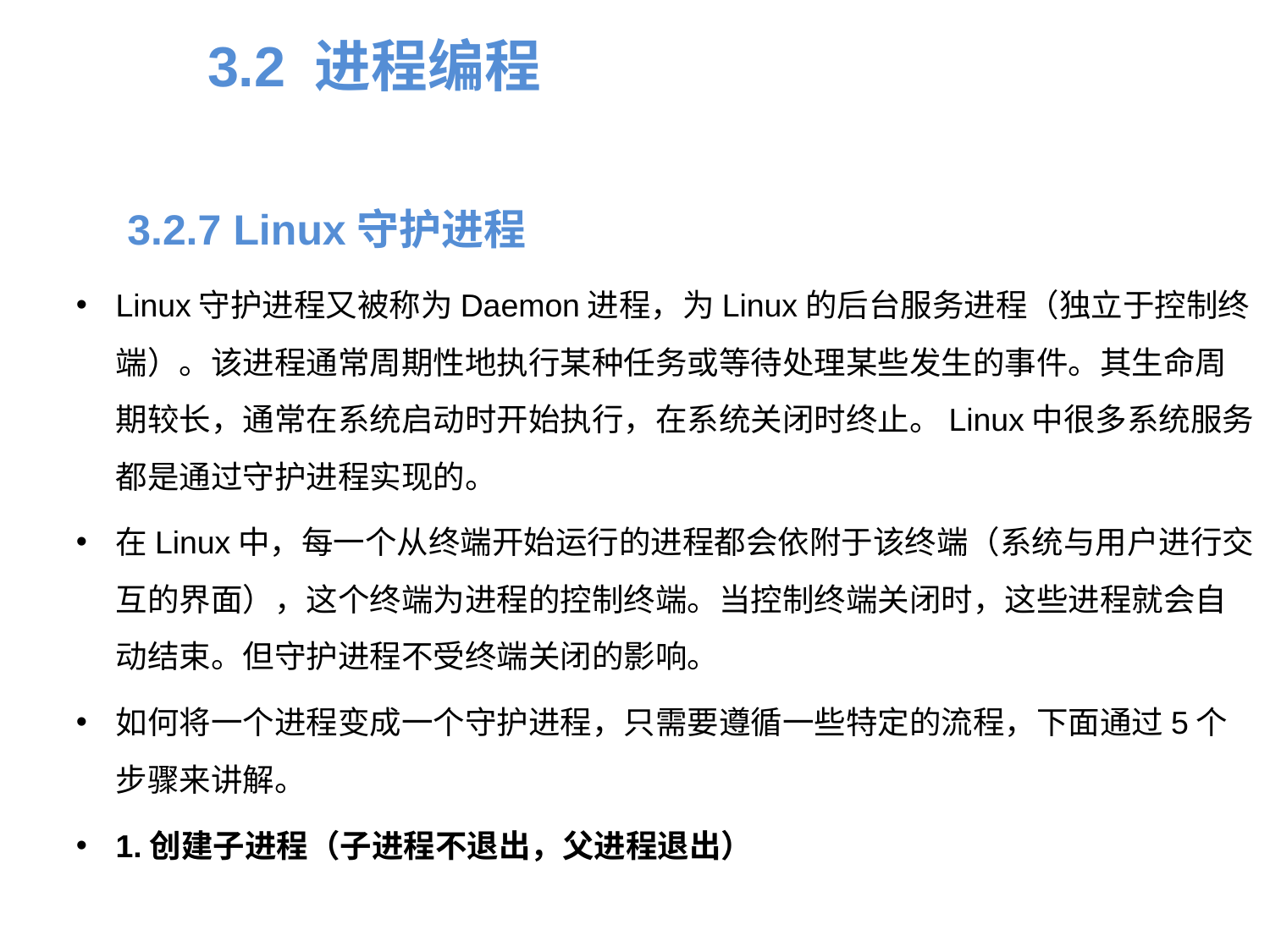

3.2 进程编程
3.2.7 Linux守护进程
Linux守护进程又被称为Daemon进程，为Linux的后台服务进程（独立于控制终端）。该进程通常周期性地执行某种任务或等待处理某些发生的事件。其生命周期较长，通常在系统启动时开始执行，在系统关闭时终止。Linux中很多系统服务都是通过守护进程实现的。
在Linux中，每一个从终端开始运行的进程都会依附于该终端（系统与用户进行交互的界面），这个终端为进程的控制终端。当控制终端关闭时，这些进程就会自动结束。但守护进程不受终端关闭的影响。
如何将一个进程变成一个守护进程，只需要遵循一些特定的流程，下面通过5个步骤来讲解。
1.创建子进程（子进程不退出，父进程退出）